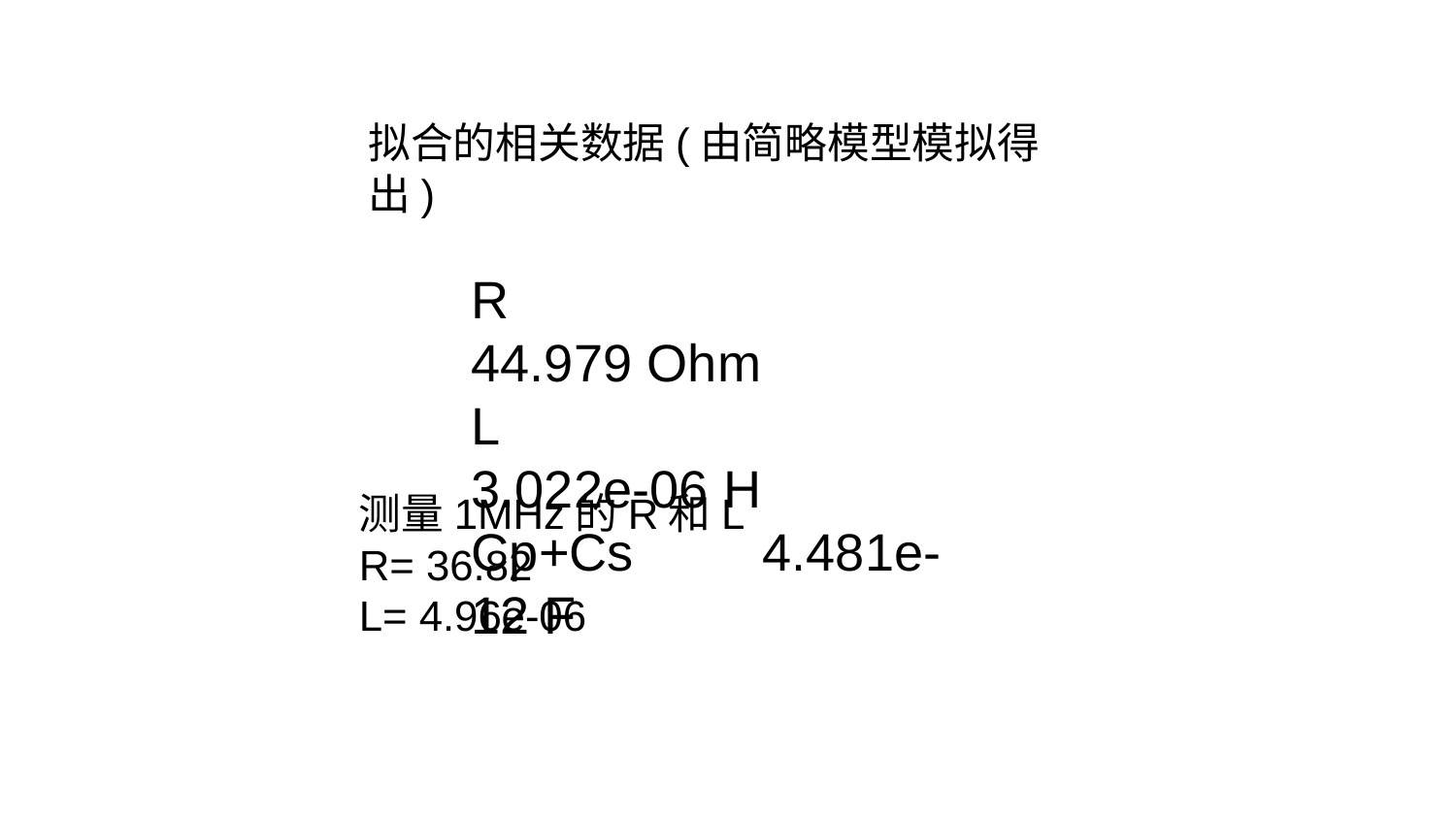

拟合的相关数据(由简略模型模拟得出)
R 			44.979 Ohm
L 			3.022e-06 H
Cp+Cs 	4.481e-12 F
测量1MHz的R和L
R= 36.82
L= 4.96e-06